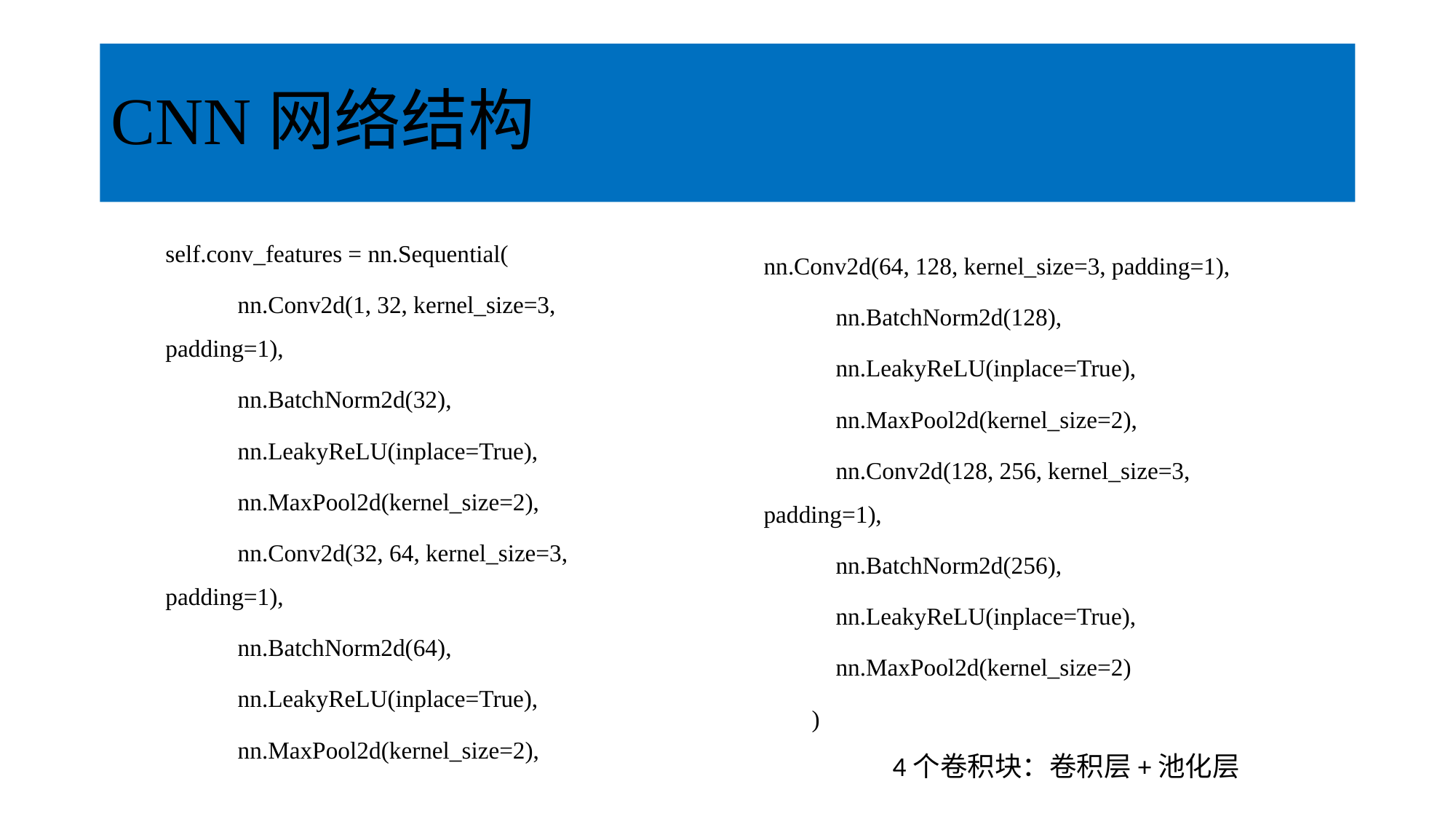

# CNN网络结构
self.conv_features = nn.Sequential(
            nn.Conv2d(1, 32, kernel_size=3, padding=1),
            nn.BatchNorm2d(32),
            nn.LeakyReLU(inplace=True),
            nn.MaxPool2d(kernel_size=2),
            nn.Conv2d(32, 64, kernel_size=3, padding=1),
            nn.BatchNorm2d(64),
            nn.LeakyReLU(inplace=True),
            nn.MaxPool2d(kernel_size=2),

nn.Conv2d(64, 128, kernel_size=3, padding=1),
            nn.BatchNorm2d(128),
            nn.LeakyReLU(inplace=True),
            nn.MaxPool2d(kernel_size=2),
            nn.Conv2d(128, 256, kernel_size=3, padding=1),
            nn.BatchNorm2d(256),
            nn.LeakyReLU(inplace=True),
            nn.MaxPool2d(kernel_size=2)
        )
4个卷积块：卷积层+池化层